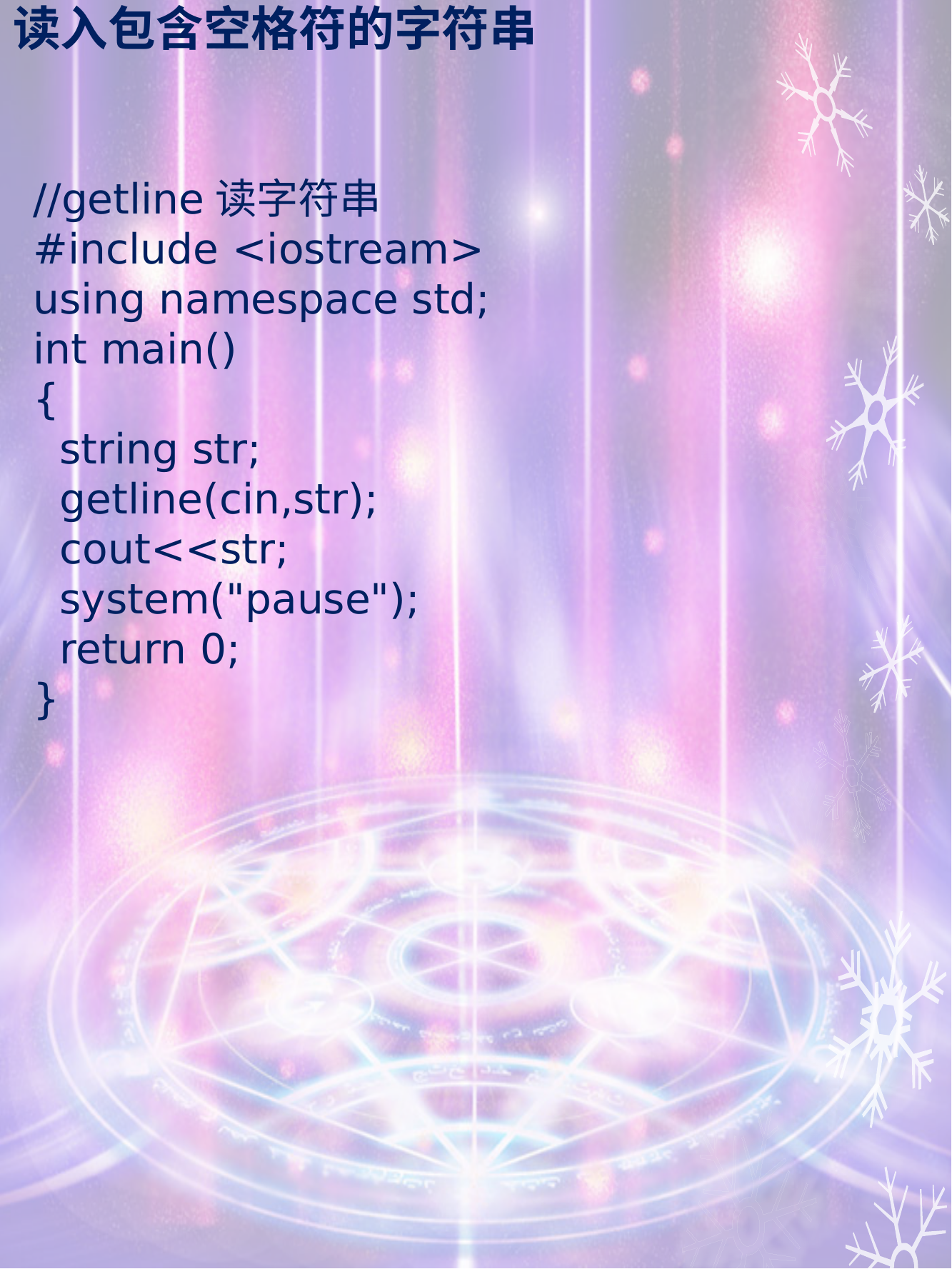

# 读入包含空格符的字符串

//getline读字符串
#include <iostream>
using namespace std;
int main()
{
  string str;
  getline(cin,str);
  cout<<str;
  system("pause");
  return 0;
}